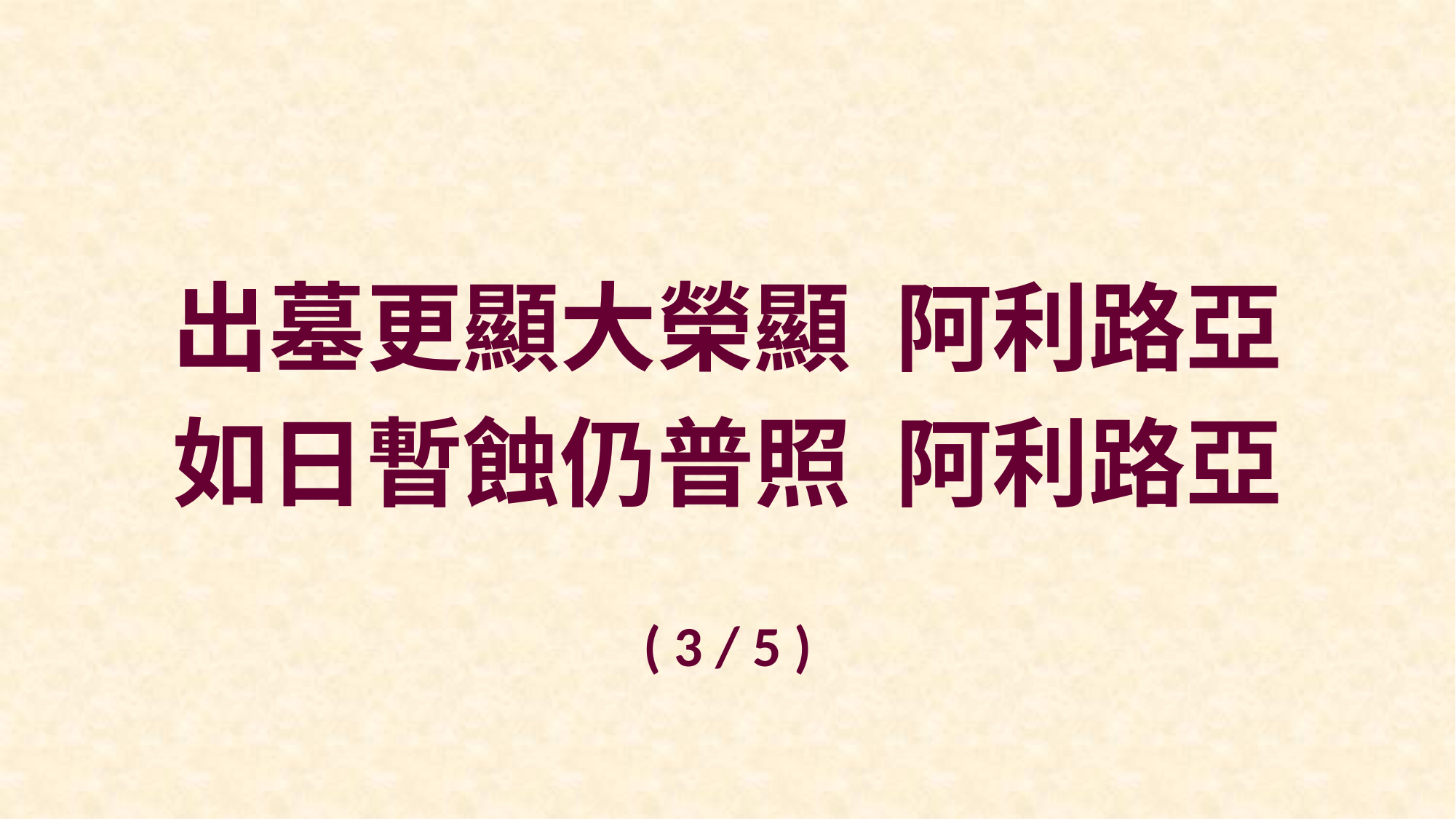

出墓更顯大榮顯  阿利路亞
如日暫蝕仍普照  阿利路亞
( 3 / 5 )